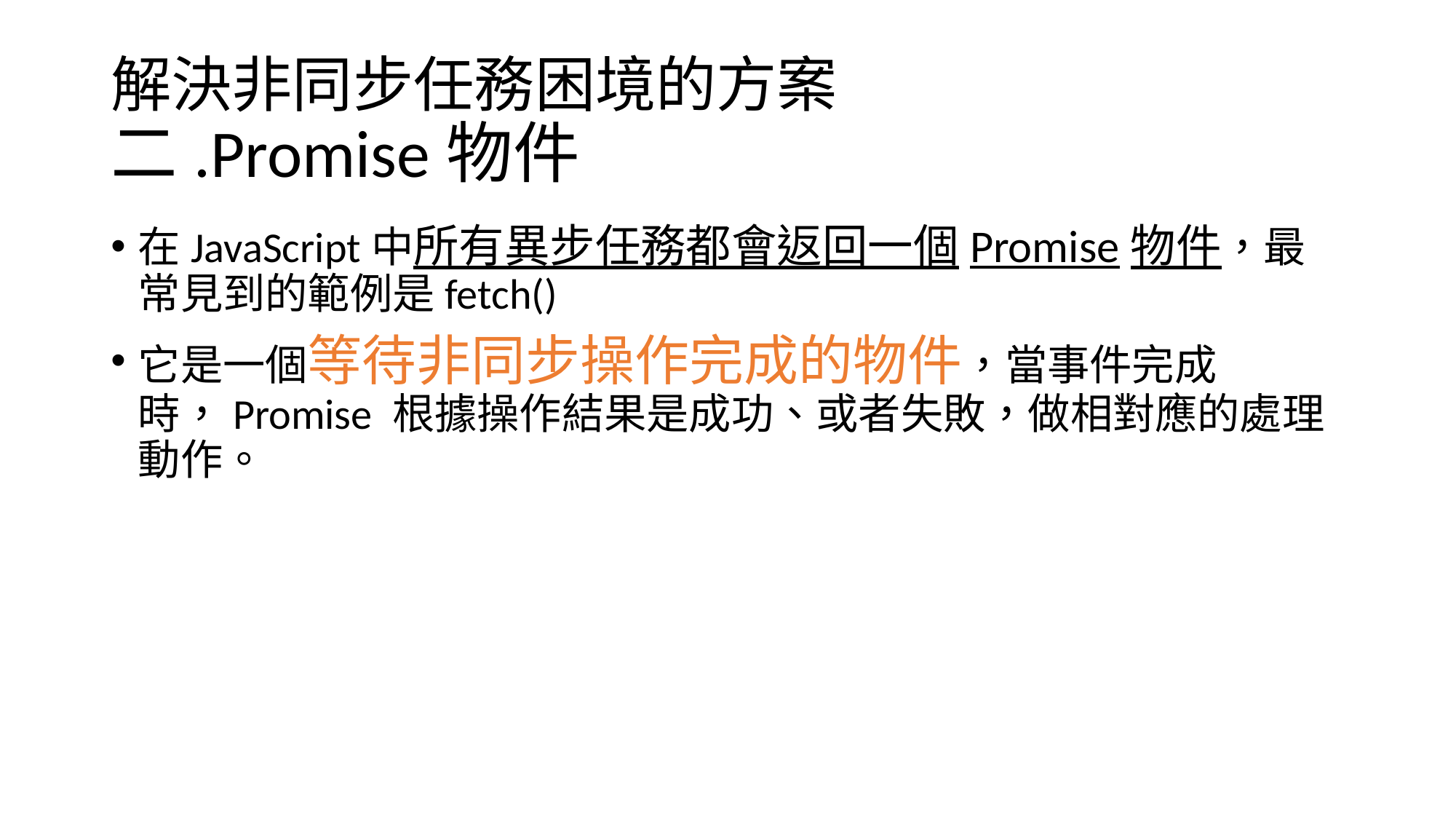

# 解決非同步任務困境的方案 二.Promise物件
在JavaScript中所有異步任務都會返回一個Promise物件，最常見到的範例是fetch()
它是一個等待非同步操作完成的物件，當事件完成時，Promise 根據操作結果是成功、或者失敗，做相對應的處理動作。